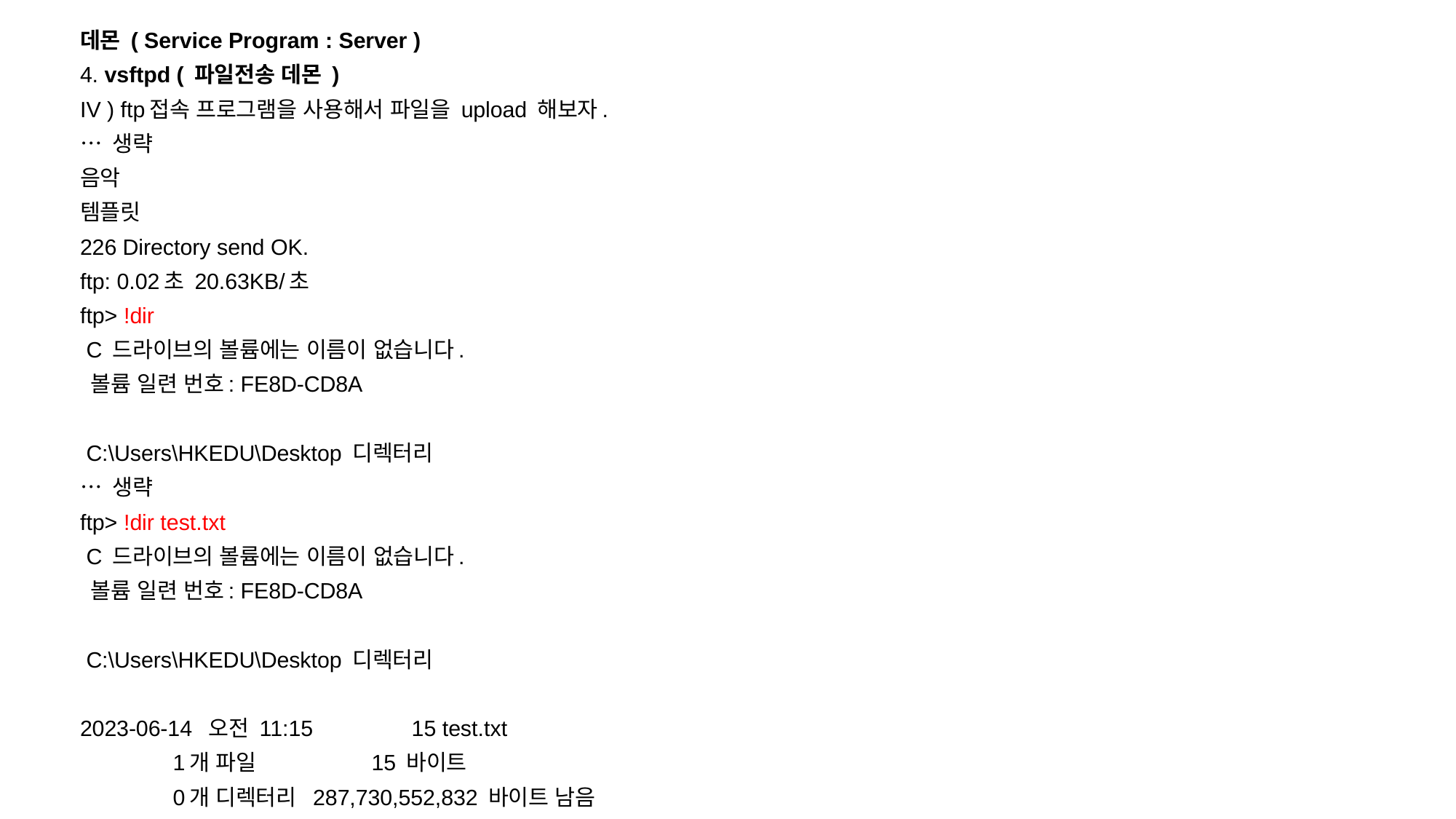

데몬 ( Service Program : Server )
4. vsftpd ( 파일전송 데몬 )
IV ) ftp접속 프로그램을 사용해서 파일을 upload 해보자.
… 생략
음악
템플릿
226 Directory send OK.
ftp: 0.02초 20.63KB/초
ftp> !dir
 C 드라이브의 볼륨에는 이름이 없습니다.
 볼륨 일련 번호: FE8D-CD8A

 C:\Users\HKEDU\Desktop 디렉터리
… 생략
ftp> !dir test.txt
 C 드라이브의 볼륨에는 이름이 없습니다.
 볼륨 일련 번호: FE8D-CD8A

 C:\Users\HKEDU\Desktop 디렉터리

2023-06-14  오전 11:15                15 test.txt
               1개 파일                  15 바이트
               0개 디렉터리  287,730,552,832 바이트 남음